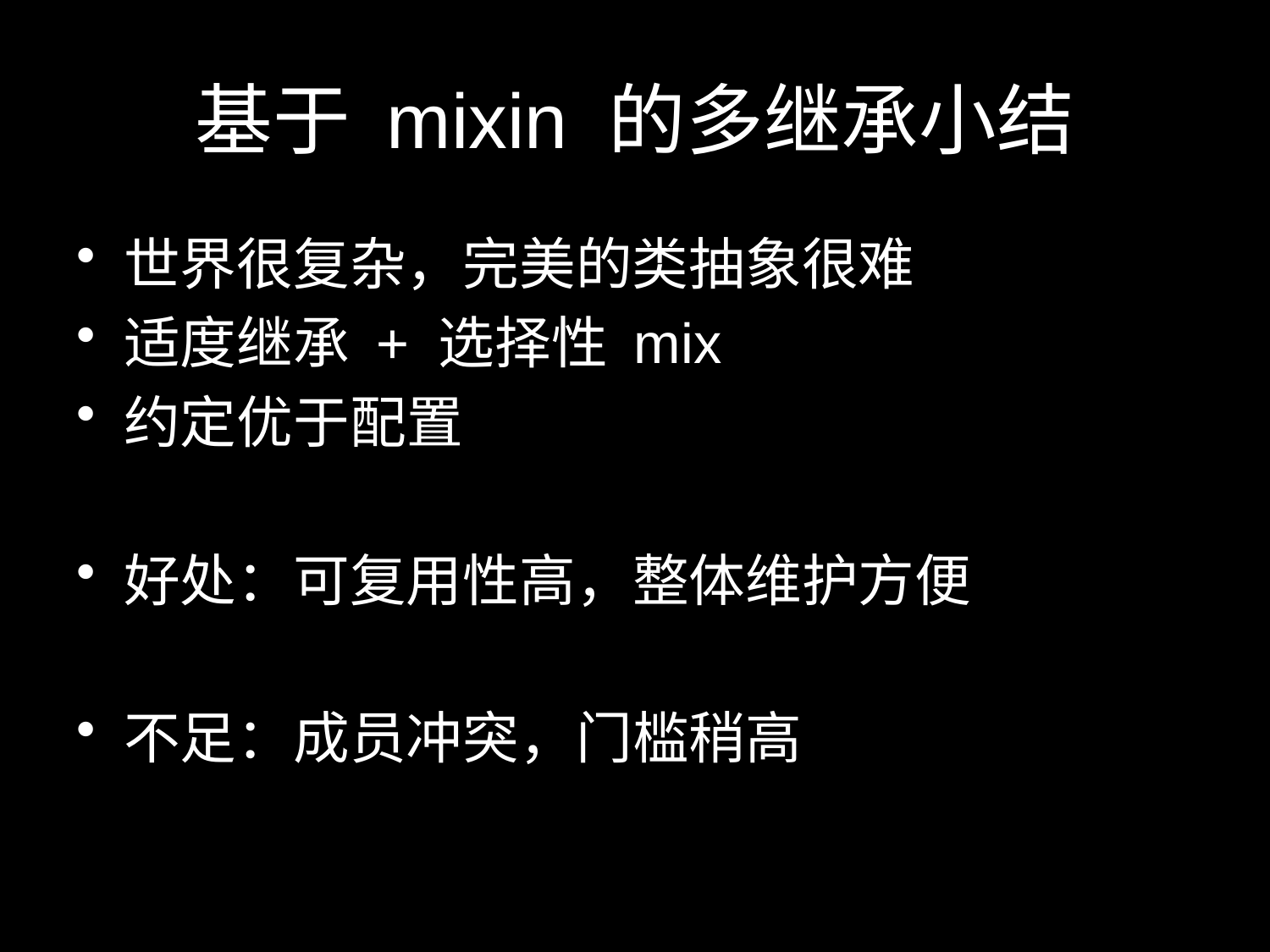

# 基于 mixin 的多继承小结
世界很复杂，完美的类抽象很难
适度继承 + 选择性 mix
约定优于配置

好处：可复用性高，整体维护方便

不足：成员冲突，门槛稍高